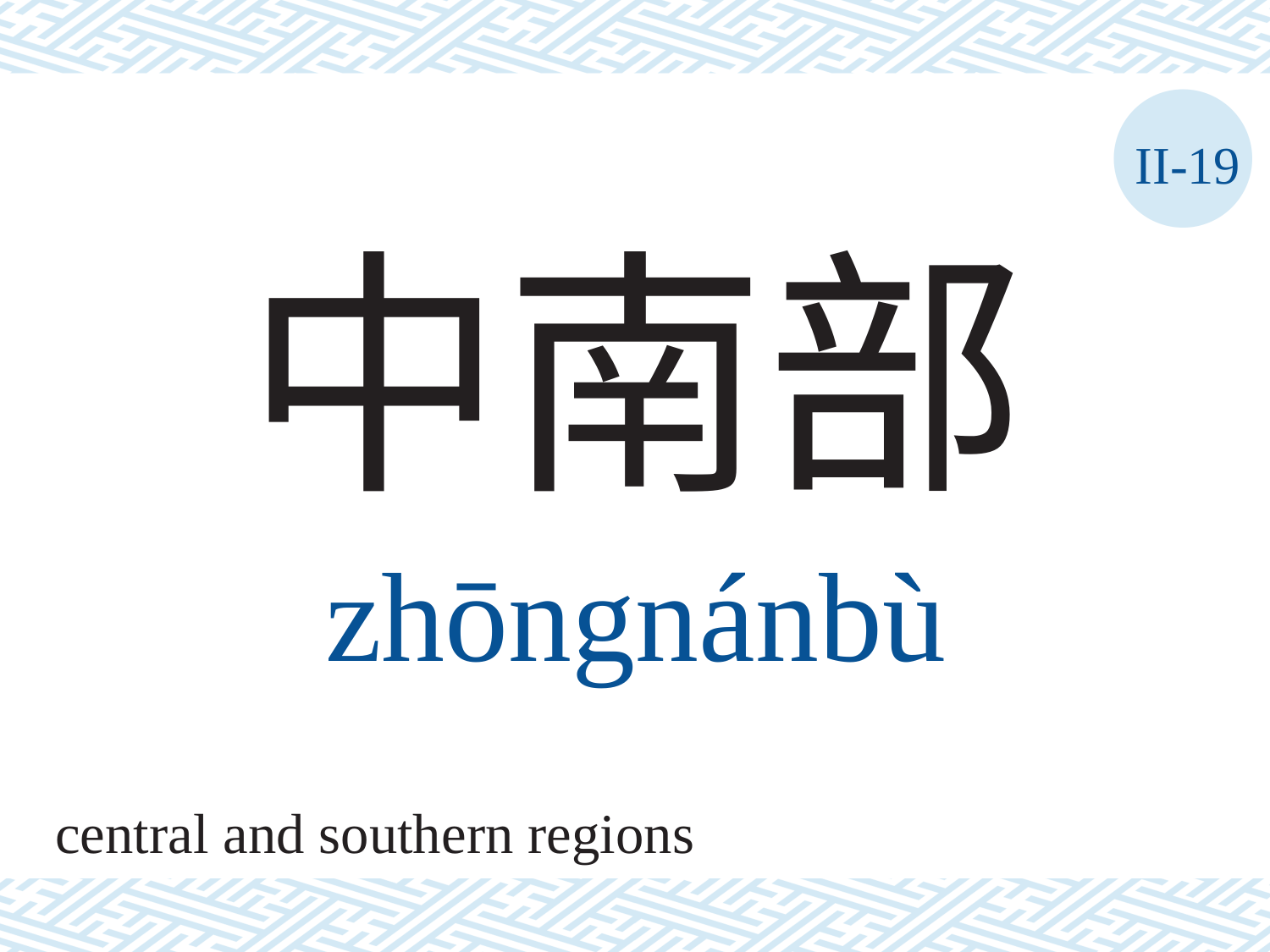

II-19
中南部
zhōngnánbù
central and southern regions